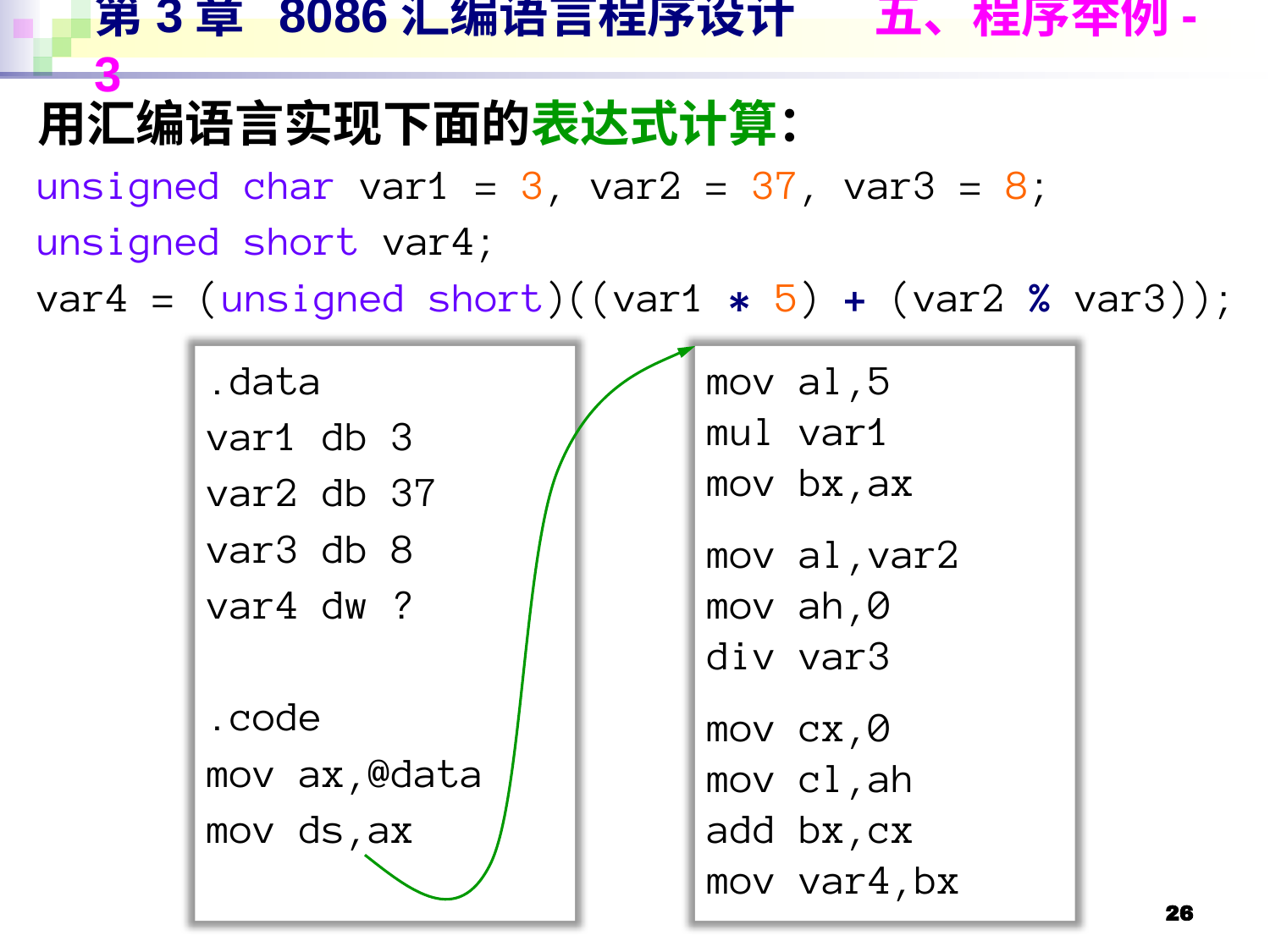

# 第3章  8086汇编语言程序设计       五、程序举例-3
用汇编语言实现下面的表达式计算：
unsigned char var1 = 3, var2 = 37, var3 = 8;
unsigned short var4;
var4 = (unsigned short)((var1 * 5) + (var2 % var3));
.data
var1 db 3
var2 db 37
var3 db 8
var4 dw ?

.code
mov ax,@data
mov ds,ax

mov al,5
mul var1
mov bx,ax
mov al,var2
mov ah,0
div var3
mov cx,0
mov cl,ah
add bx,cx
mov var4,bx
26